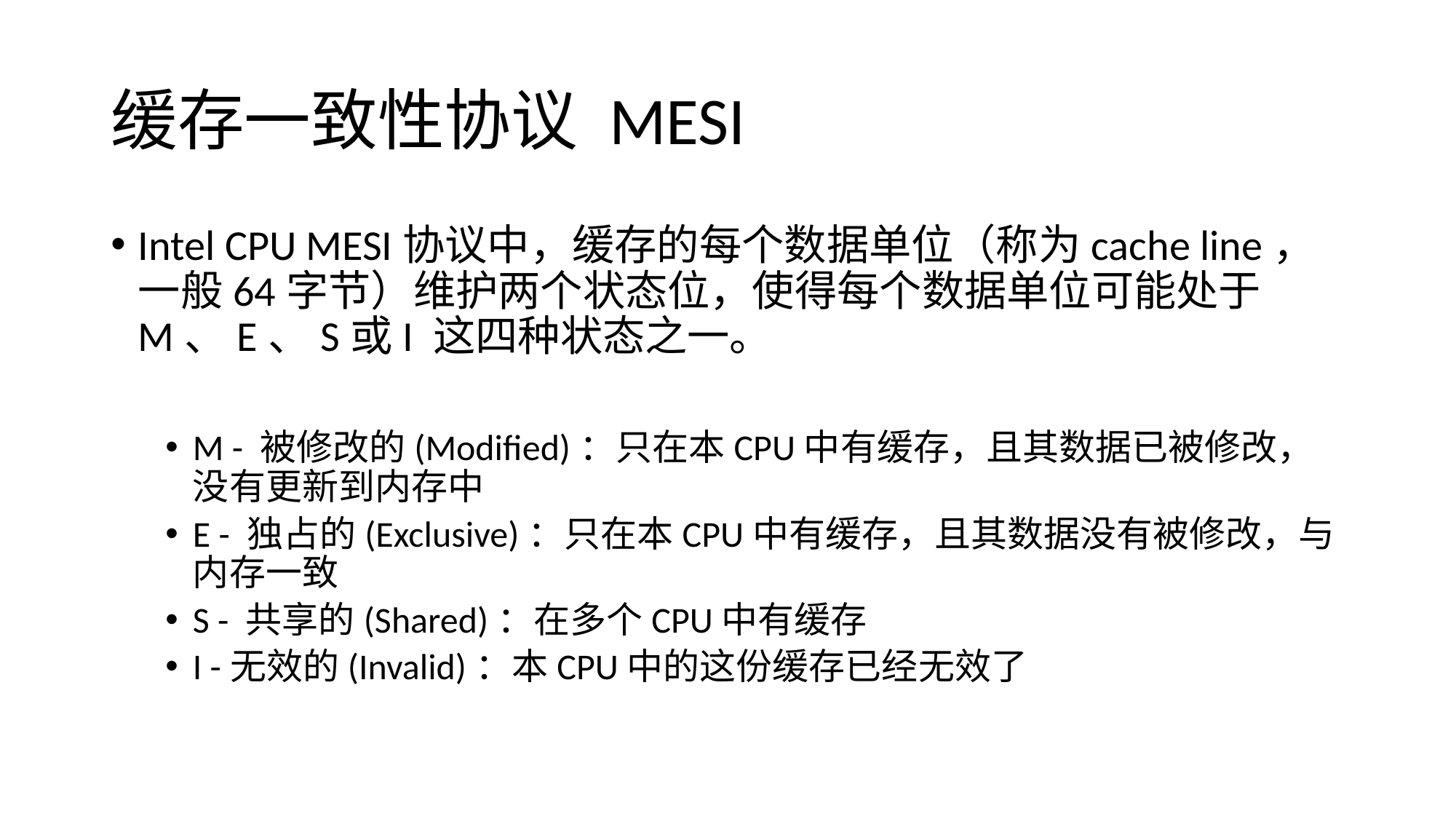

# 缓存一致性协议 MESI
Intel CPU MESI协议中，缓存的每个数据单位（称为cache line，一般64字节）维护两个状态位，使得每个数据单位可能处于 M、E、S或I 这四种状态之一。

M - 被修改的(Modified)：只在本CPU中有缓存，且其数据已被修改，没有更新到内存中
E - 独占的(Exclusive)：只在本CPU中有缓存，且其数据没有被修改，与内存一致
S - 共享的(Shared)：在多个CPU中有缓存
I -无效的(Invalid)：本CPU中的这份缓存已经无效了